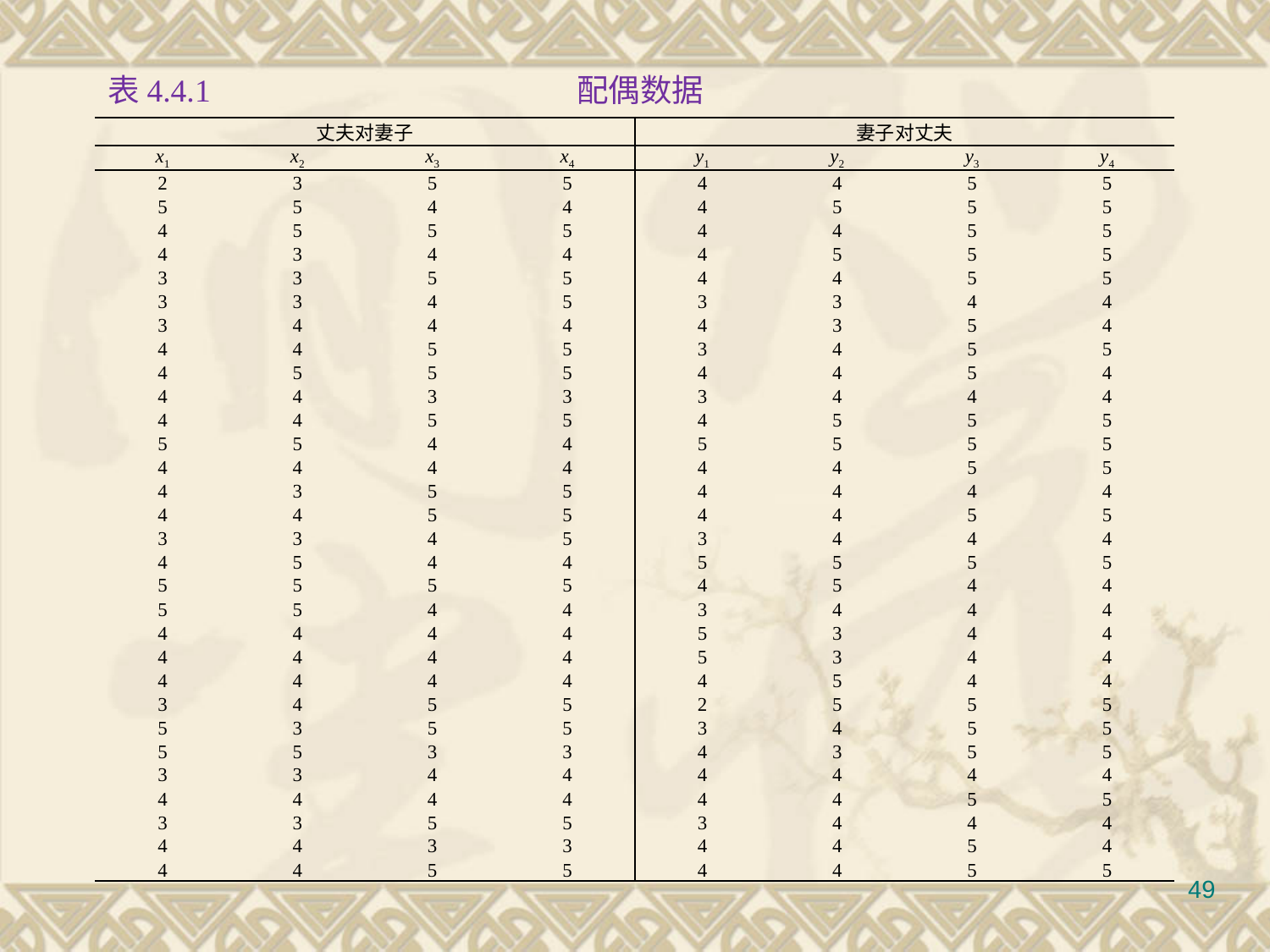

表4.4.1			          配偶数据
#
| 丈夫对妻子 |  |  |  | 妻子对丈夫 |  |  |  |
| --- | --- | --- | --- | --- | --- | --- | --- |
| x1 | x2 | x3 | x4 | y1 | y2 | y3 | y4 |
| 2 | 3 | 5 | 5 | 4 | 4 | 5 | 5 |
| 5 | 5 | 4 | 4 | 4 | 5 | 5 | 5 |
| 4 | 5 | 5 | 5 | 4 | 4 | 5 | 5 |
| 4 | 3 | 4 | 4 | 4 | 5 | 5 | 5 |
| 3 | 3 | 5 | 5 | 4 | 4 | 5 | 5 |
| 3 | 3 | 4 | 5 | 3 | 3 | 4 | 4 |
| 3 | 4 | 4 | 4 | 4 | 3 | 5 | 4 |
| 4 | 4 | 5 | 5 | 3 | 4 | 5 | 5 |
| 4 | 5 | 5 | 5 | 4 | 4 | 5 | 4 |
| 4 | 4 | 3 | 3 | 3 | 4 | 4 | 4 |
| 4 | 4 | 5 | 5 | 4 | 5 | 5 | 5 |
| 5 | 5 | 4 | 4 | 5 | 5 | 5 | 5 |
| 4 | 4 | 4 | 4 | 4 | 4 | 5 | 5 |
| 4 | 3 | 5 | 5 | 4 | 4 | 4 | 4 |
| 4 | 4 | 5 | 5 | 4 | 4 | 5 | 5 |
| 3 | 3 | 4 | 5 | 3 | 4 | 4 | 4 |
| 4 | 5 | 4 | 4 | 5 | 5 | 5 | 5 |
| 5 | 5 | 5 | 5 | 4 | 5 | 4 | 4 |
| 5 | 5 | 4 | 4 | 3 | 4 | 4 | 4 |
| 4 | 4 | 4 | 4 | 5 | 3 | 4 | 4 |
| 4 | 4 | 4 | 4 | 5 | 3 | 4 | 4 |
| 4 | 4 | 4 | 4 | 4 | 5 | 4 | 4 |
| 3 | 4 | 5 | 5 | 2 | 5 | 5 | 5 |
| 5 | 3 | 5 | 5 | 3 | 4 | 5 | 5 |
| 5 | 5 | 3 | 3 | 4 | 3 | 5 | 5 |
| 3 | 3 | 4 | 4 | 4 | 4 | 4 | 4 |
| 4 | 4 | 4 | 4 | 4 | 4 | 5 | 5 |
| 3 | 3 | 5 | 5 | 3 | 4 | 4 | 4 |
| 4 | 4 | 3 | 3 | 4 | 4 | 5 | 4 |
| 4 | 4 | 5 | 5 | 4 | 4 | 5 | 5 |
49